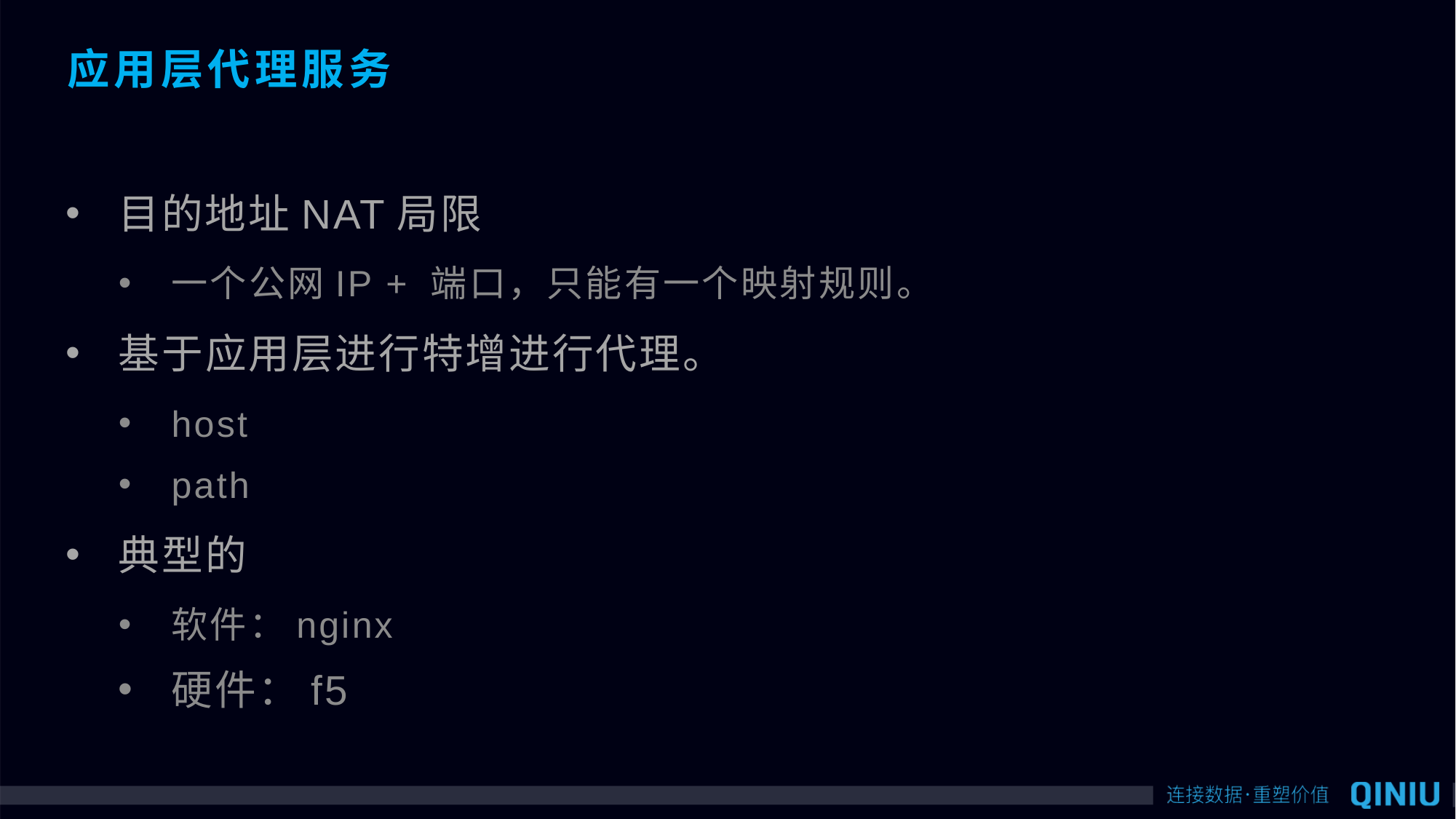

# 应用层代理服务
目的地址NAT局限
一个公网IP + 端口，只能有一个映射规则。
基于应用层进行特增进行代理。
host
path
典型的
软件：nginx
硬件：f5